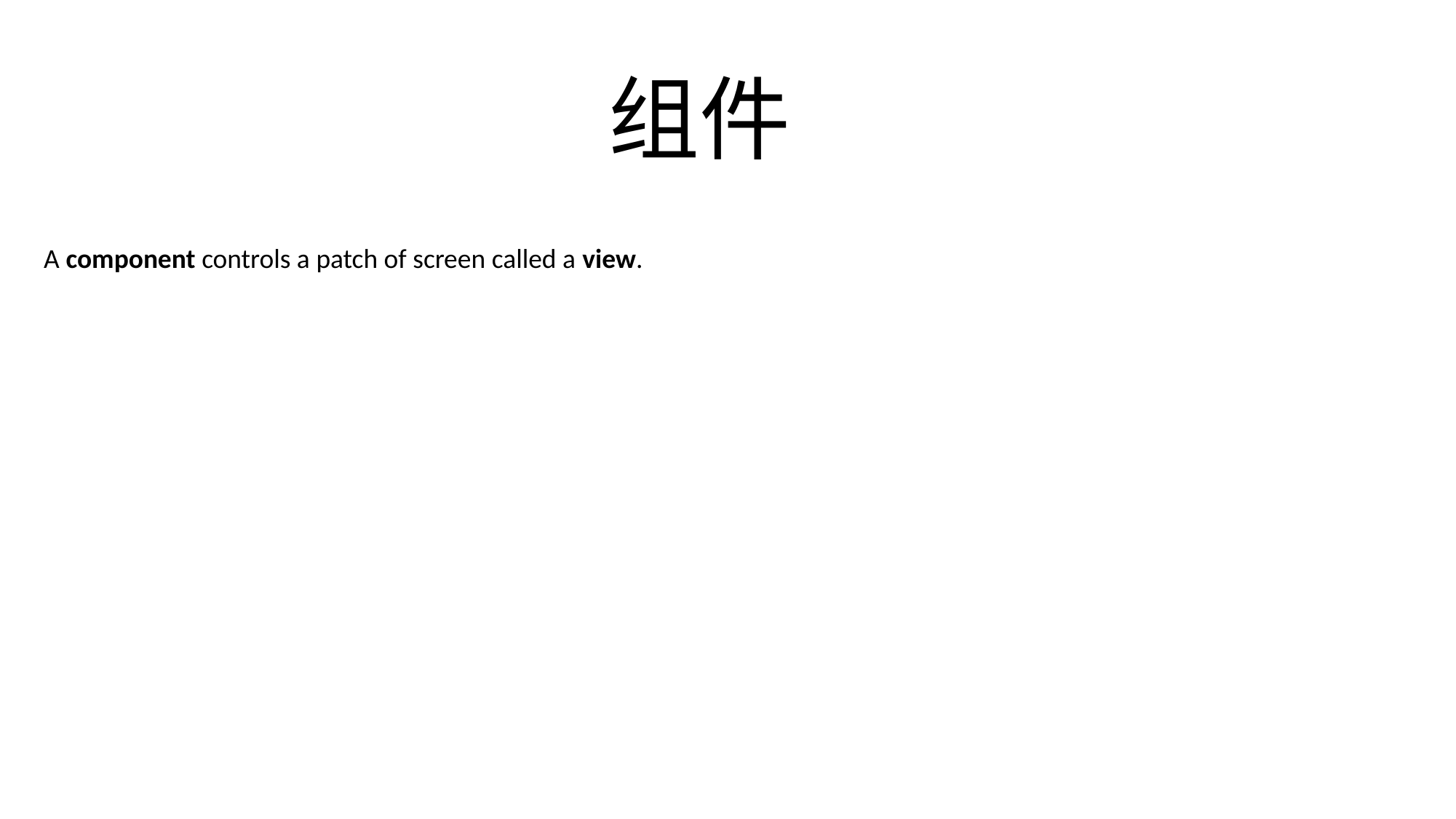

# 组件
A component controls a patch of screen called a view.